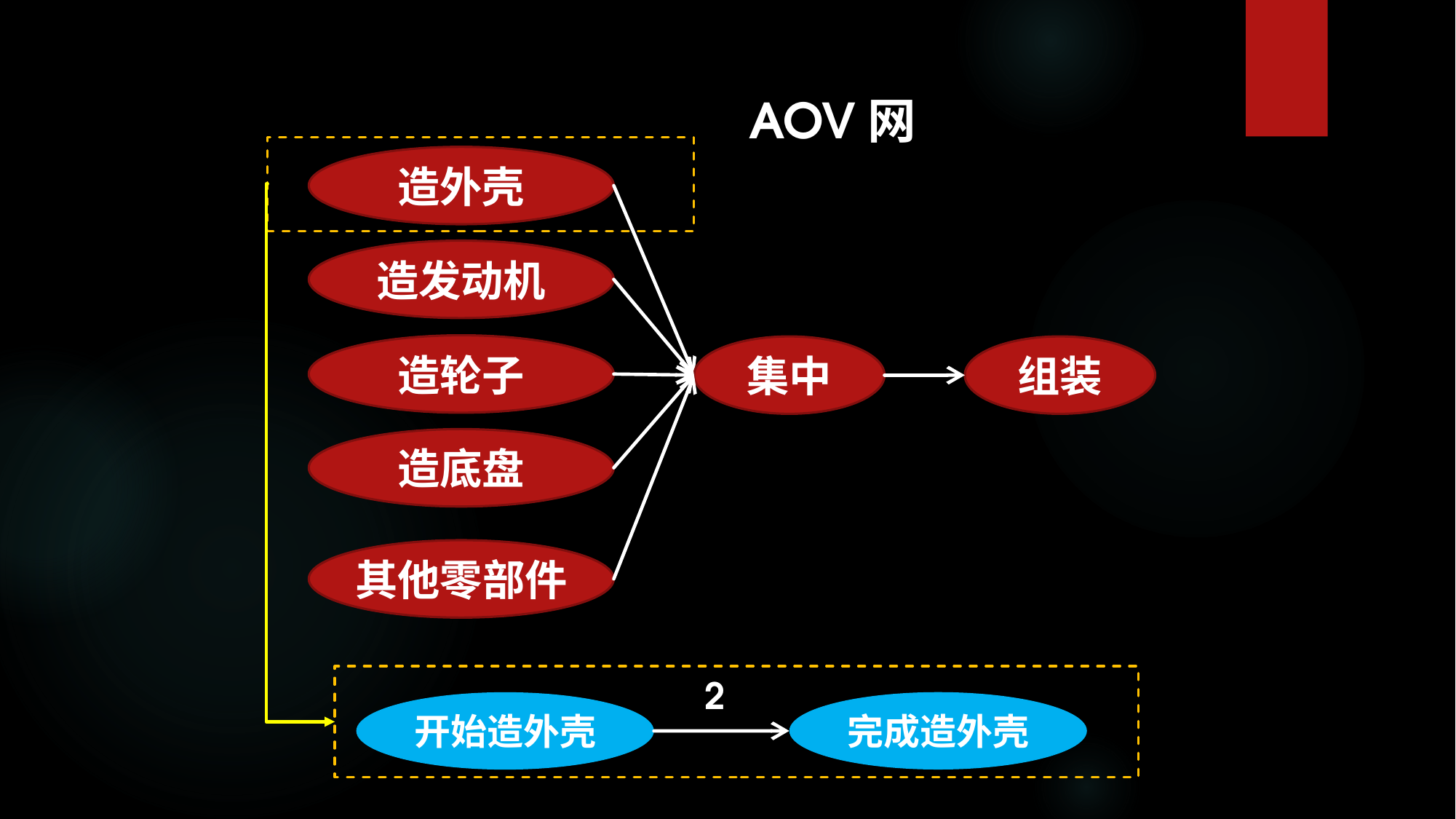

AOV网

2
完成造外壳
开始造外壳
造外壳
造发动机
造轮子
集中
组装
造底盘
其他零部件